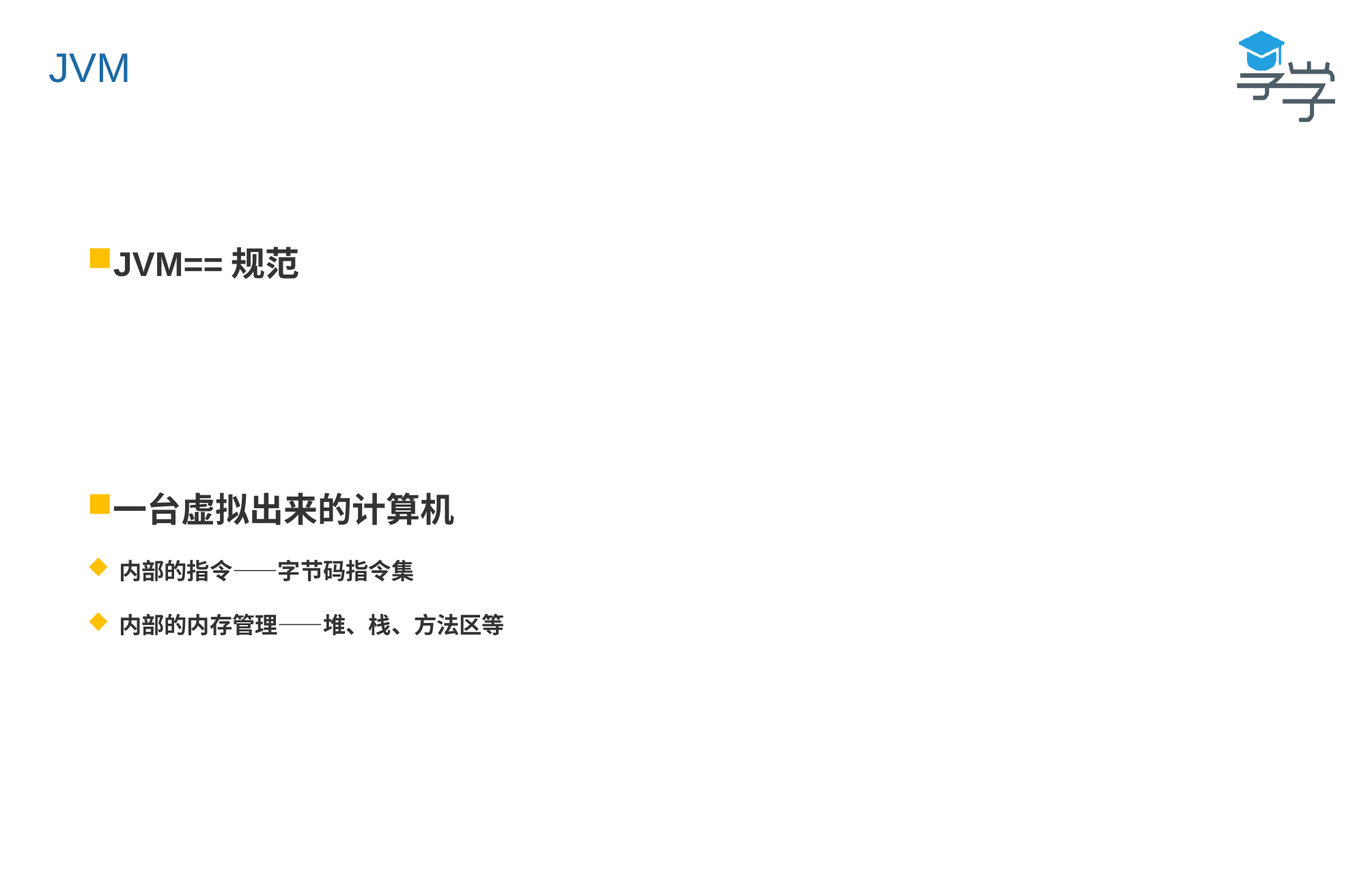

JVM
JVM==规范

一台虚拟出来的计算机
内部的指令——字节码指令集
内部的内存管理——堆、栈、方法区等